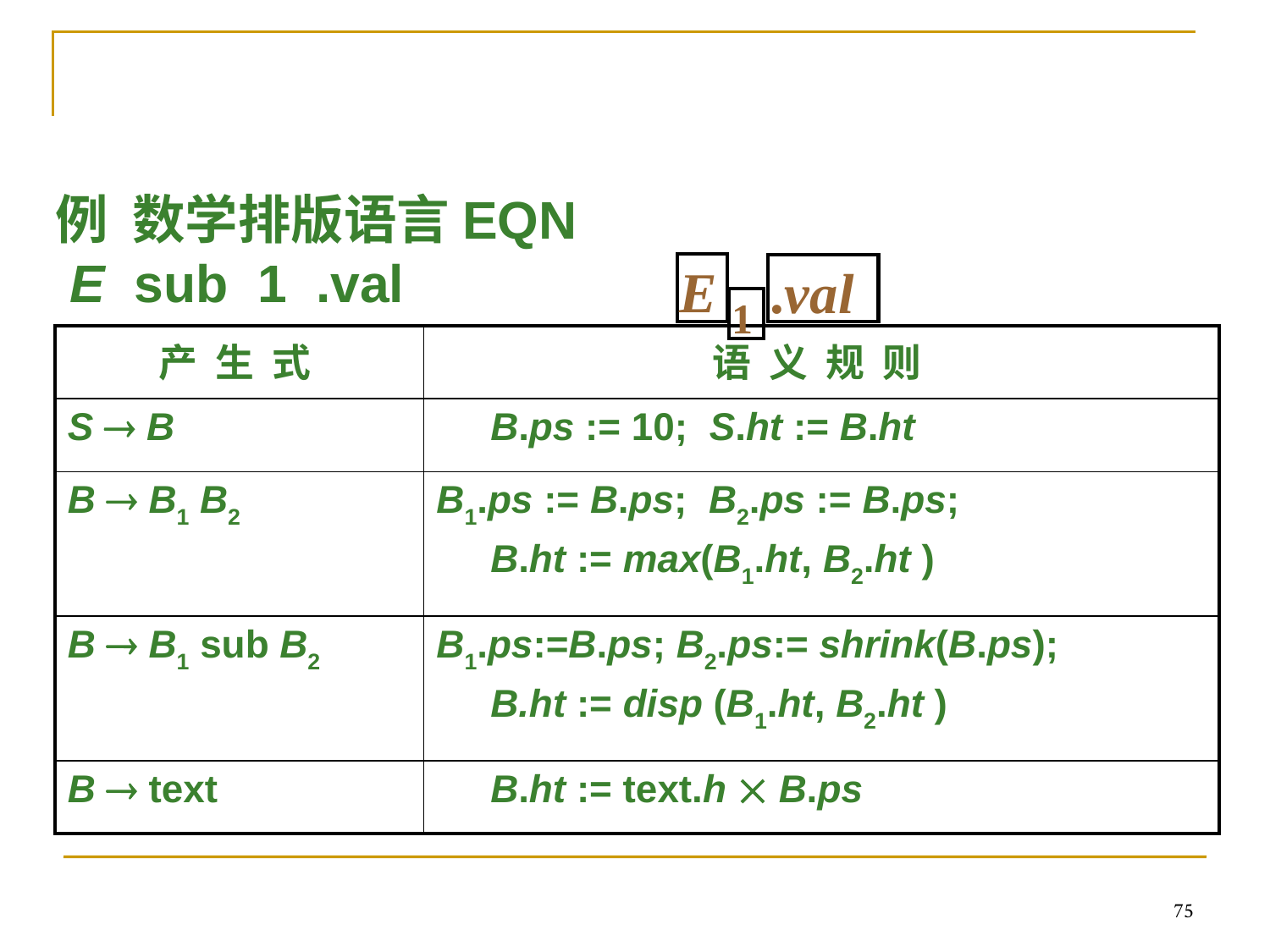

#
例  数学排版语言EQN
 E  sub  1  .val
E
.val
1
| 产 生 式 | 语 义 规 则 |
| --- | --- |
| S → B | B.ps := 10; S.ht := B.ht |
| B → B1 B2 | B1.ps := B.ps; B2.ps := B.ps; B.ht := max(B1.ht, B2.ht ) |
| B → B1 sub B2 | B1.ps:=B.ps; B2.ps:= shrink(B.ps); B.ht := disp (B1.ht, B2.ht ) |
| B → text | B.ht := text.h × B.ps |
75